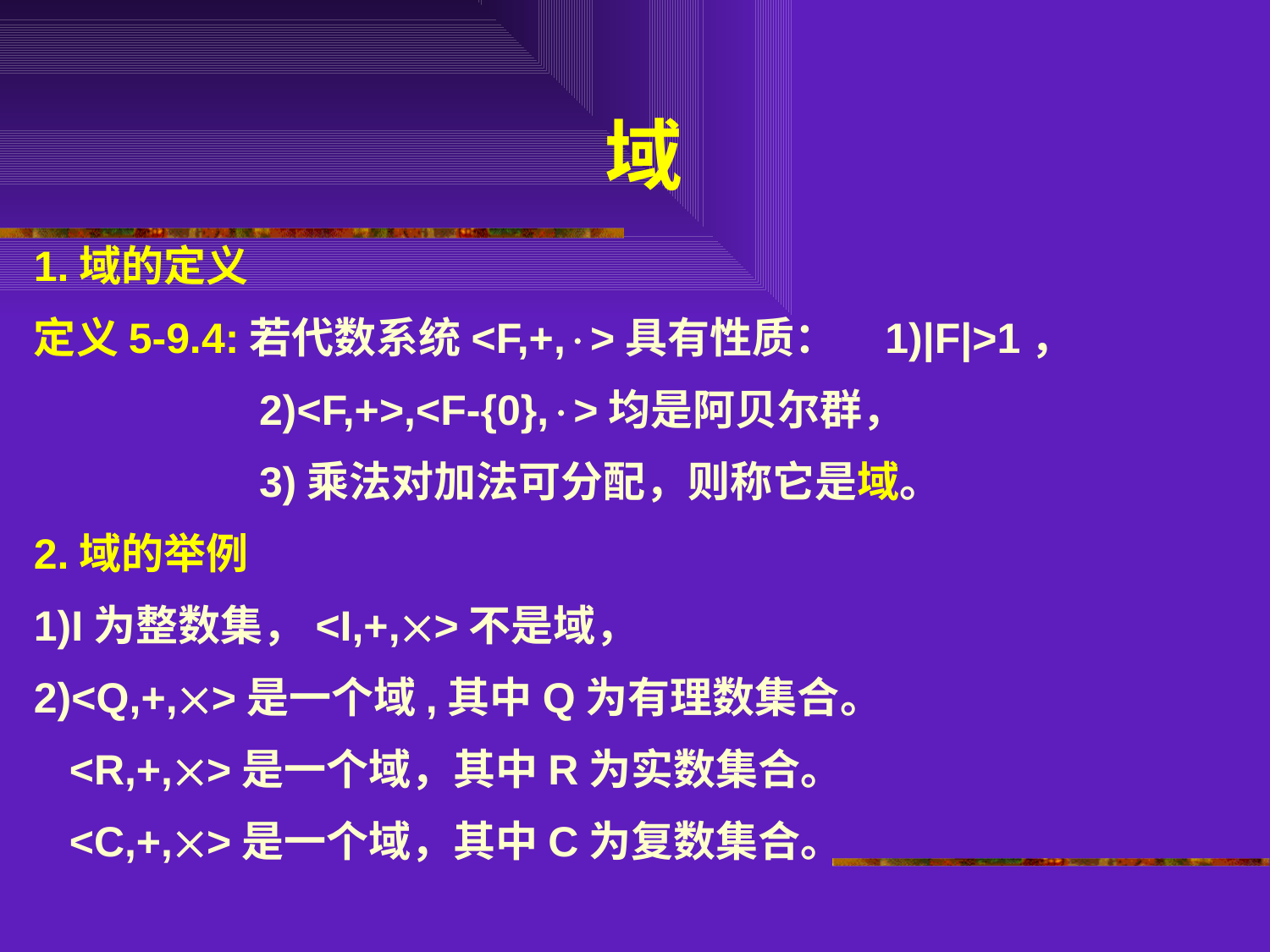

# 域
1.域的定义
定义5-9.4:若代数系统<F,+,⋅>具有性质：    1)|F|>1，
                   2)<F,+>,<F-{0},⋅>均是阿贝尔群，
                   3)乘法对加法可分配，则称它是域。
2.域的举例
1)I为整数集，<I,+,×>不是域，
2)<Q,+,×>是一个域,其中Q为有理数集合。
   <R,+,×>是一个域，其中R为实数集合。
   <C,+,×>是一个域，其中C为复数集合。